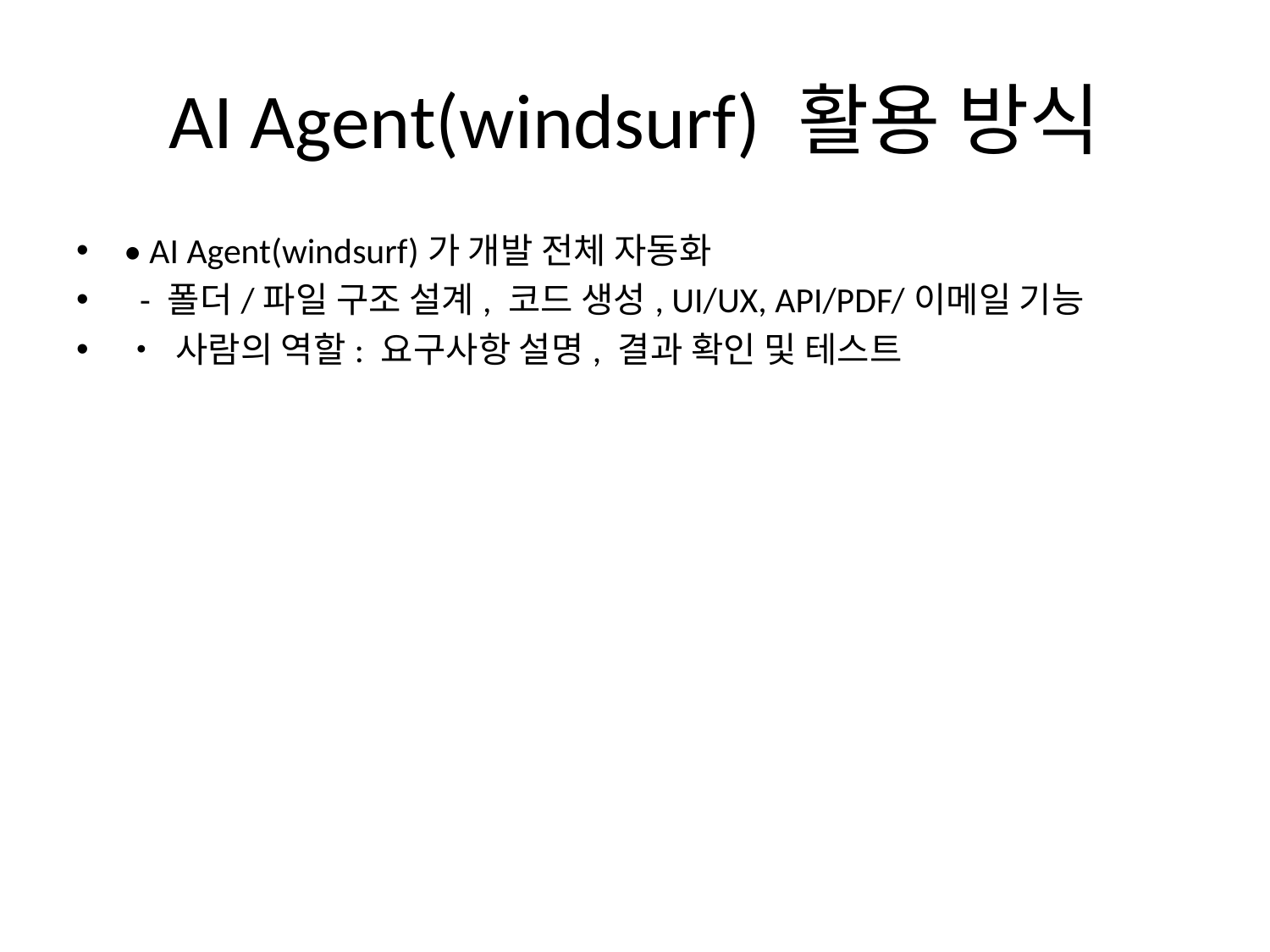

# AI Agent(windsurf) 활용 방식
• AI Agent(windsurf)가 개발 전체 자동화
  - 폴더/파일 구조 설계, 코드 생성, UI/UX, API/PDF/이메일 기능
• 사람의 역할: 요구사항 설명, 결과 확인 및 테스트